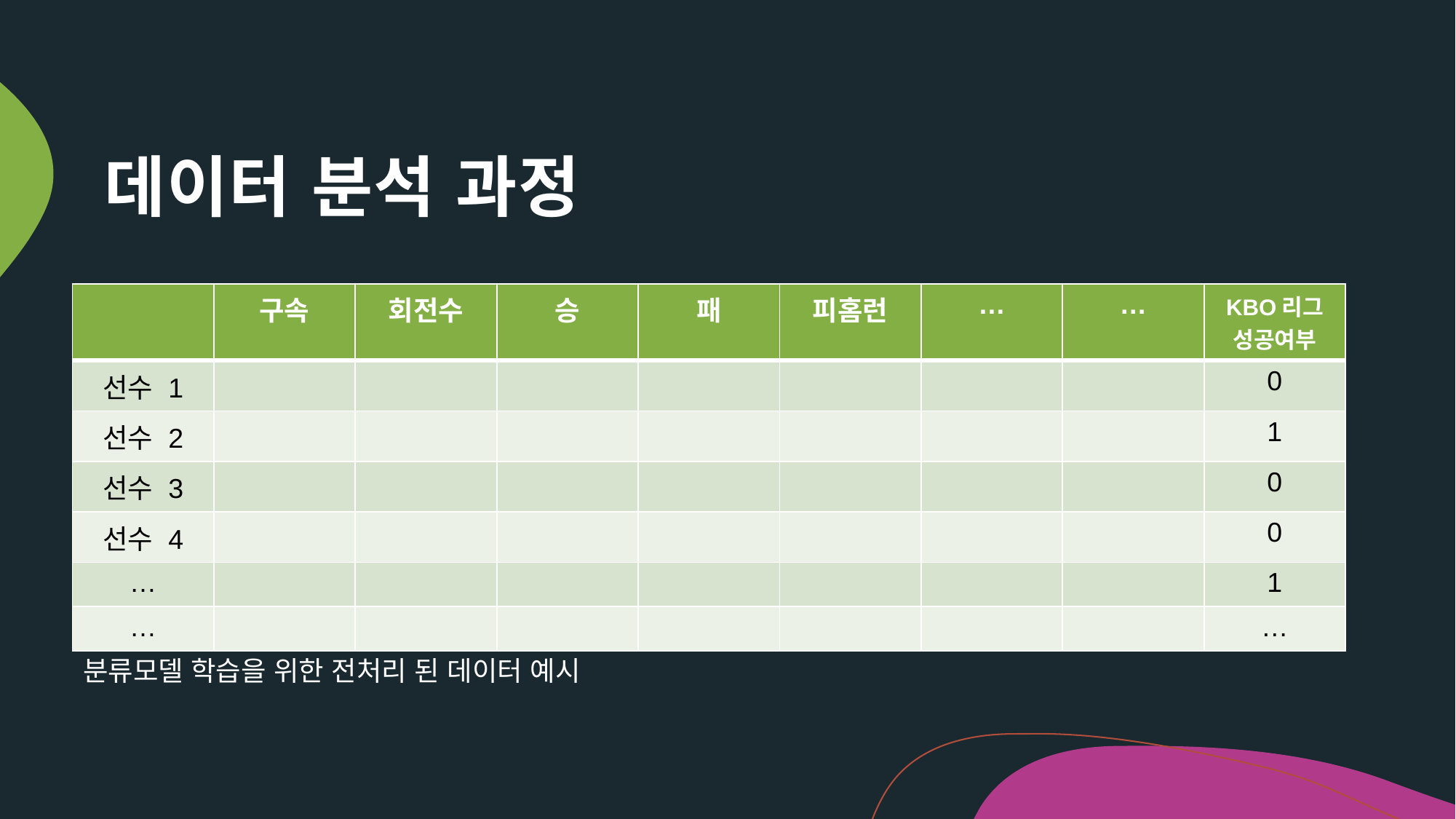

# 데이터 분석 과정
|  | 구속 | 회전수 | 승 | 패 | 피홈런 | … | … | KBO리그 성공여부 |
| --- | --- | --- | --- | --- | --- | --- | --- | --- |
| 선수 1 |  |  |  |  |  |  |  | 0 |
| 선수 2 |  |  |  |  |  |  |  | 1 |
| 선수 3 |  |  |  |  |  |  |  | 0 |
| 선수 4 |  |  |  |  |  |  |  | 0 |
| … |  |  |  |  |  |  |  | 1 |
| … |  |  |  |  |  |  |  | … |
분류모델 학습을 위한 전처리 된 데이터 예시